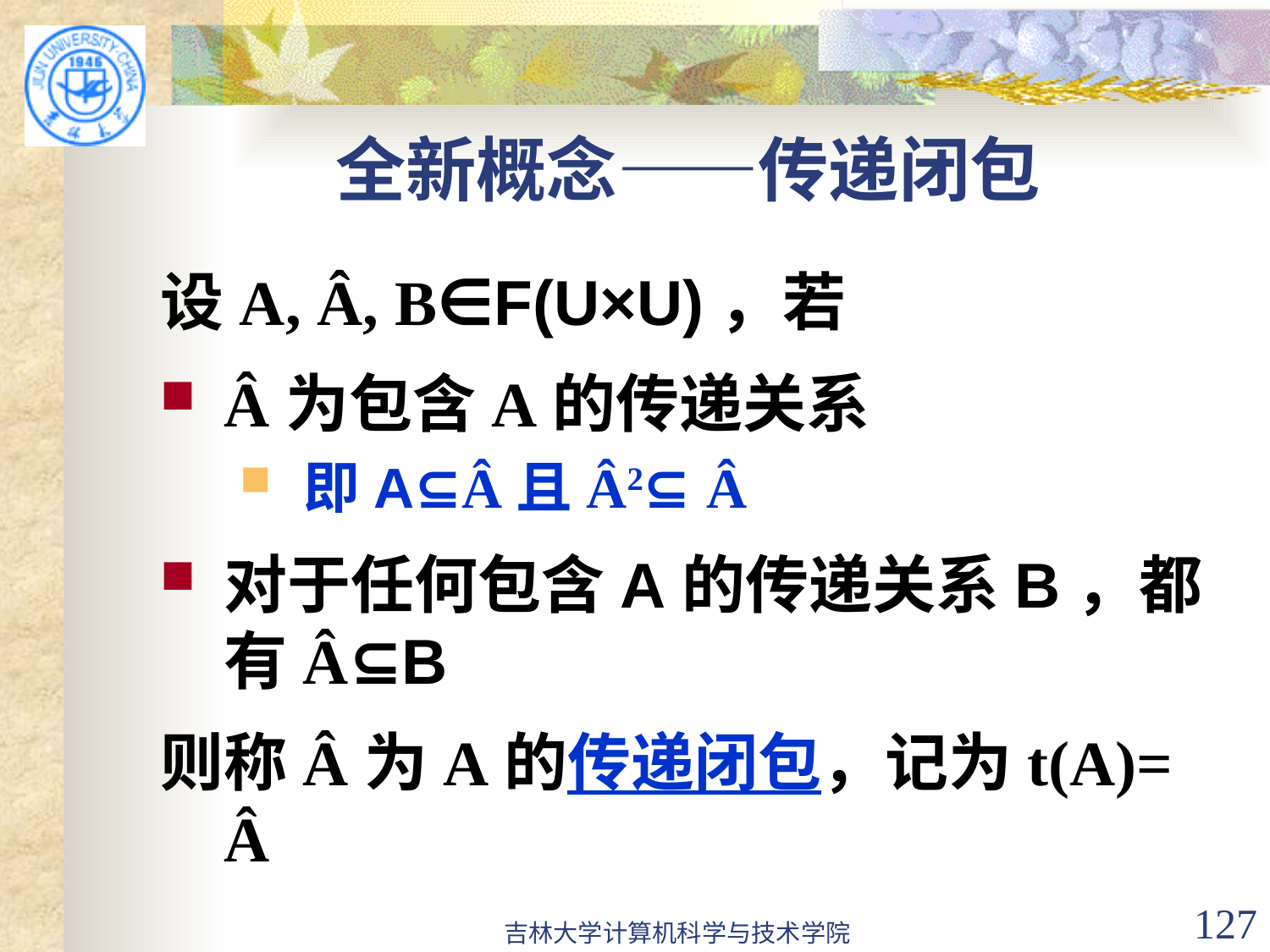

# 全新概念——传递闭包
设A, Â, B∈F(U×U)，若
Â为包含A的传递关系
即A⊆Â且Â2⊆ Â
对于任何包含A的传递关系B，都有Â⊆B
则称Â为A的传递闭包，记为t(A)= Â
吉林大学计算机科学与技术学院
127